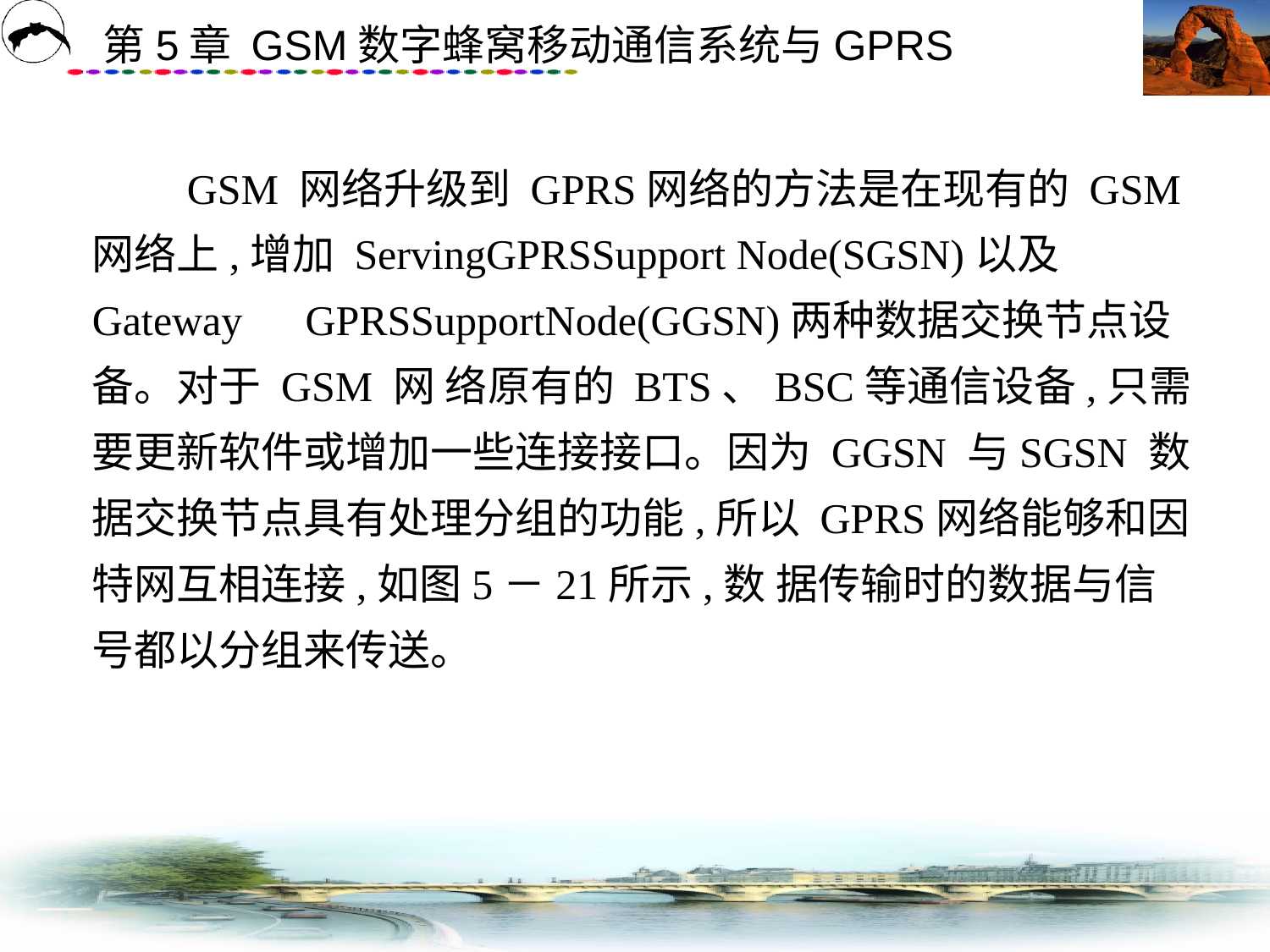

# GSM 网络升级到 GPRS网络的方法是在现有的 GSM 网络上,增加 ServingGPRSSupport Node(SGSN)以及 Gateway　GPRSSupportNode(GGSN)两种数据交换节点设备。对于 GSM 网 络原有的 BTS、BSC等通信设备,只需要更新软件或增加一些连接接口。因为 GGSN 与SGSN 数 据交换节点具有处理分组的功能,所以 GPRS网络能够和因特网互相连接,如图5－21所示,数 据传输时的数据与信号都以分组来传送。